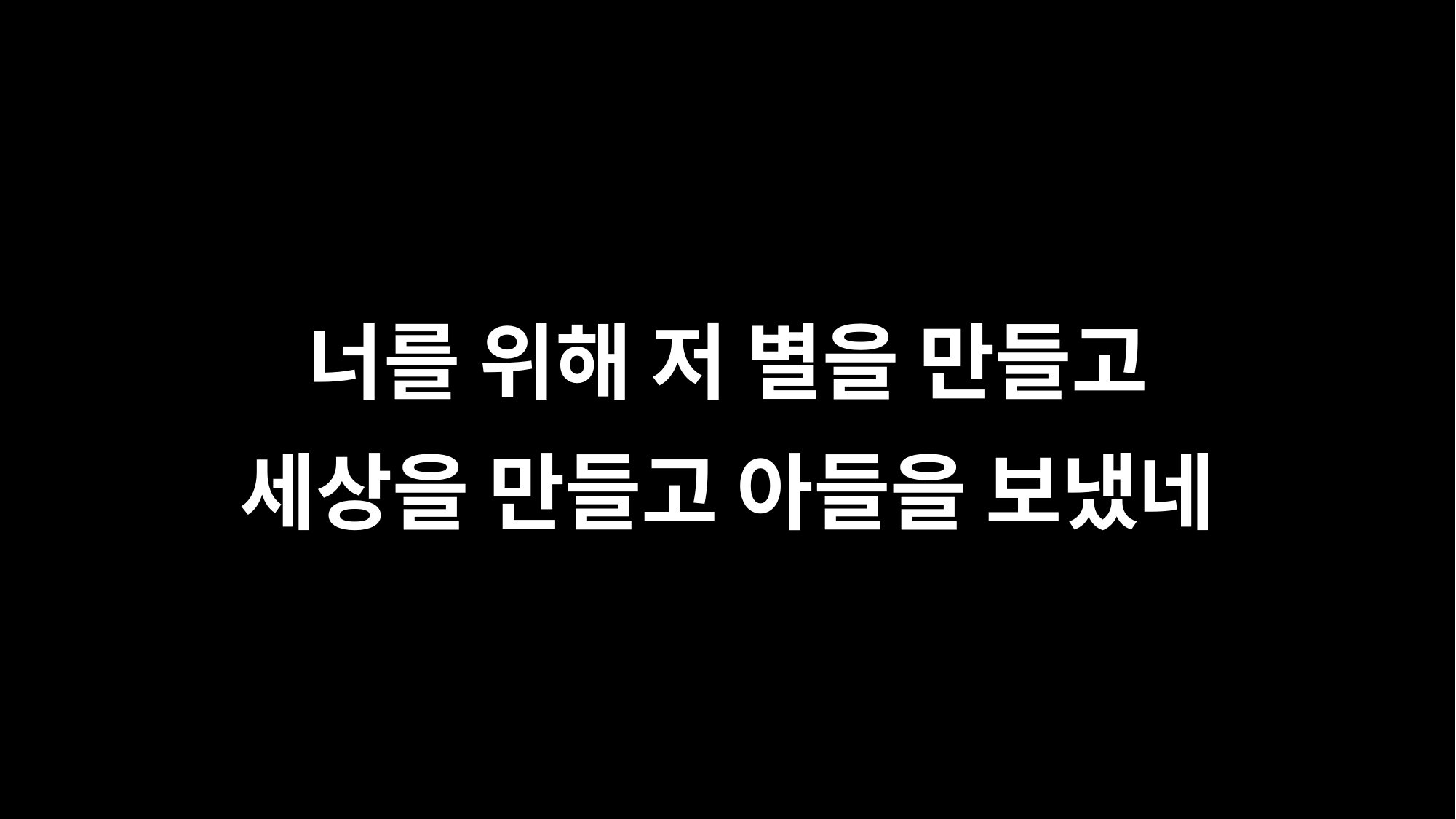

너를 위해 저 별을 만들고
세상을 만들고 아들을 보냈네